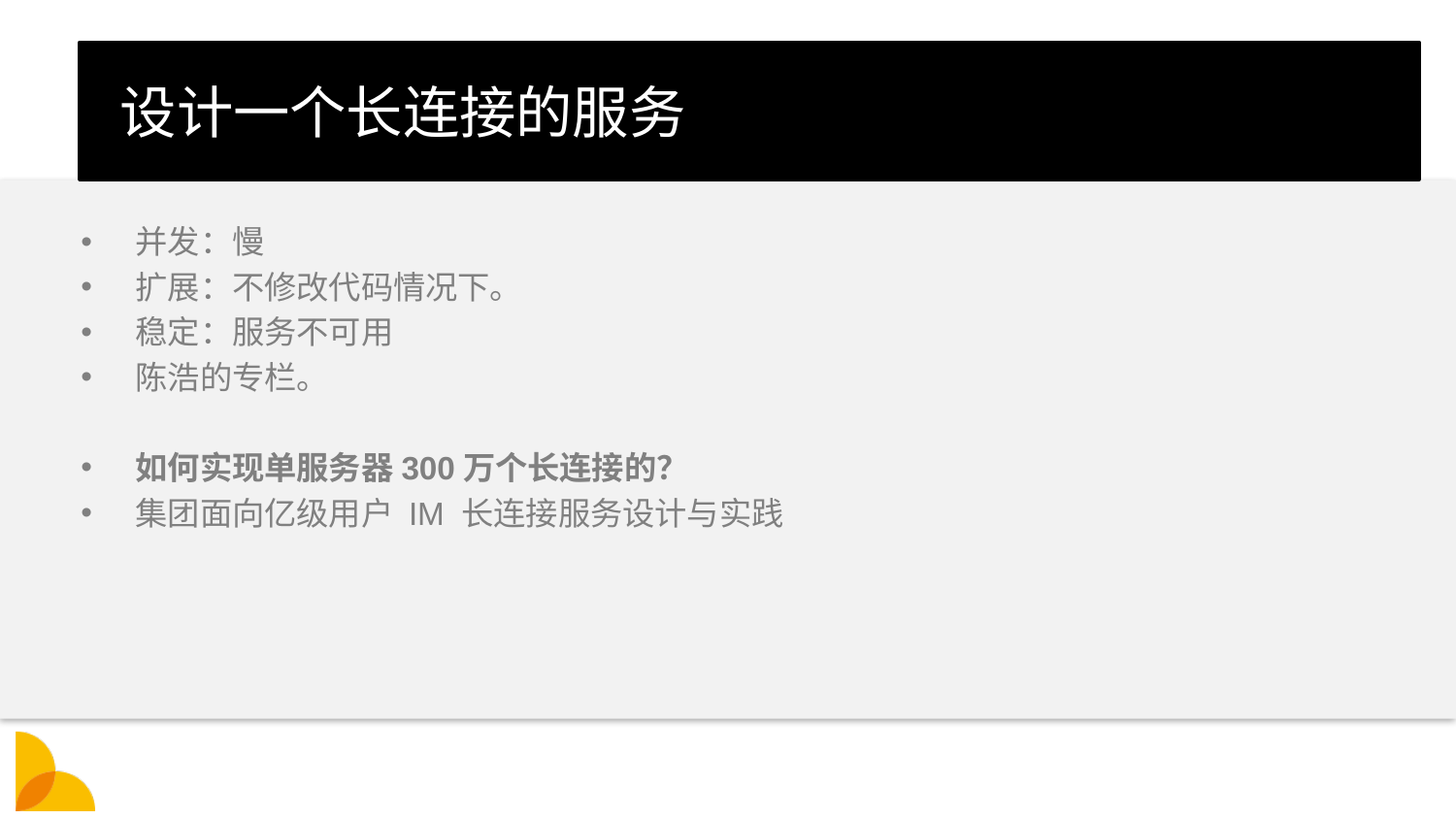

# 设计一个长连接的服务
并发：慢
扩展：不修改代码情况下。
稳定：服务不可用
陈浩的专栏。

如何实现单服务器300万个长连接的？
集团面向亿级用户 IM 长连接服务设计与实践